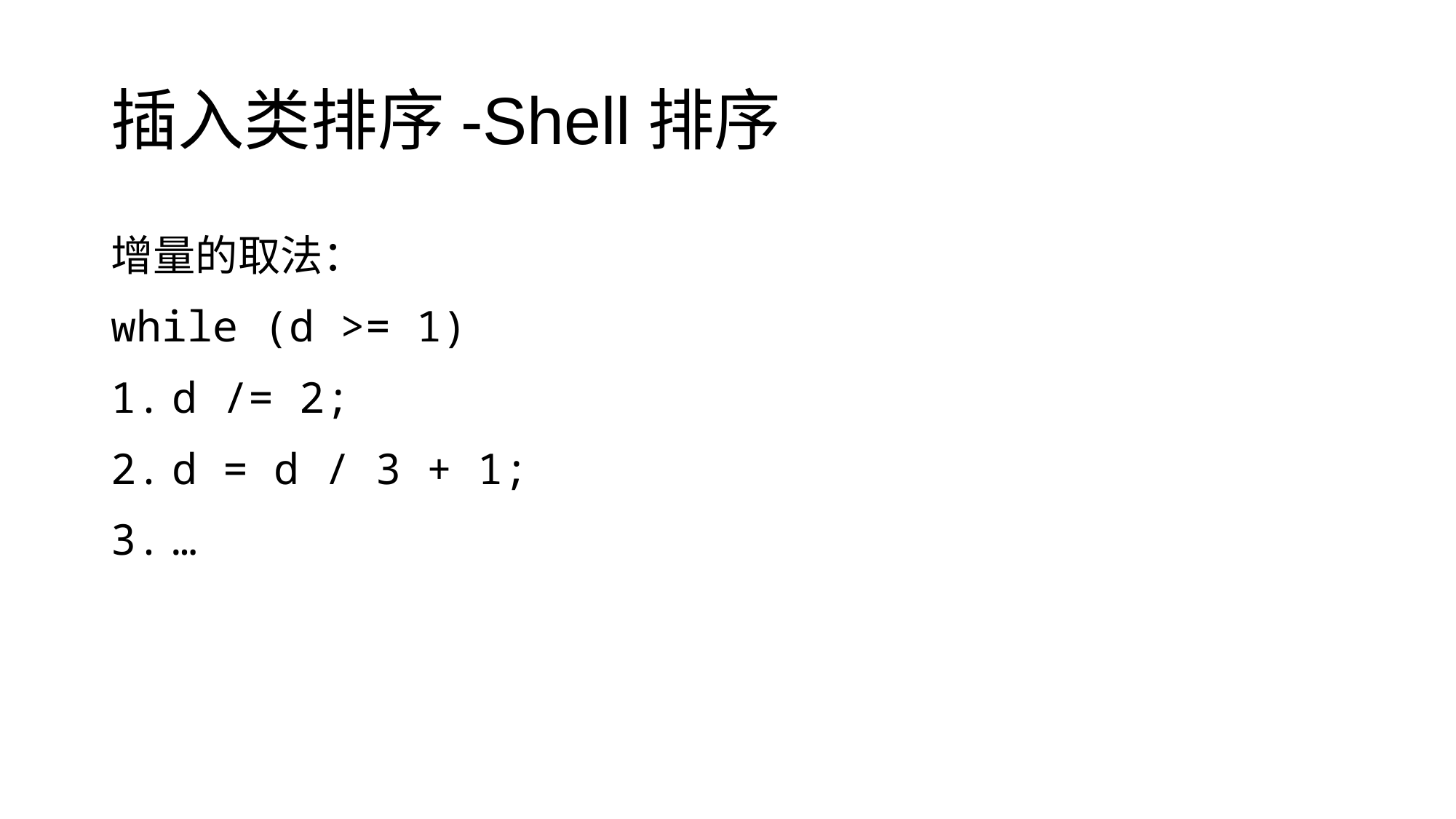

# 插入类排序-Shell排序
增量的取法：
while (d >= 1)
d /= 2;
d = d / 3 + 1;
…